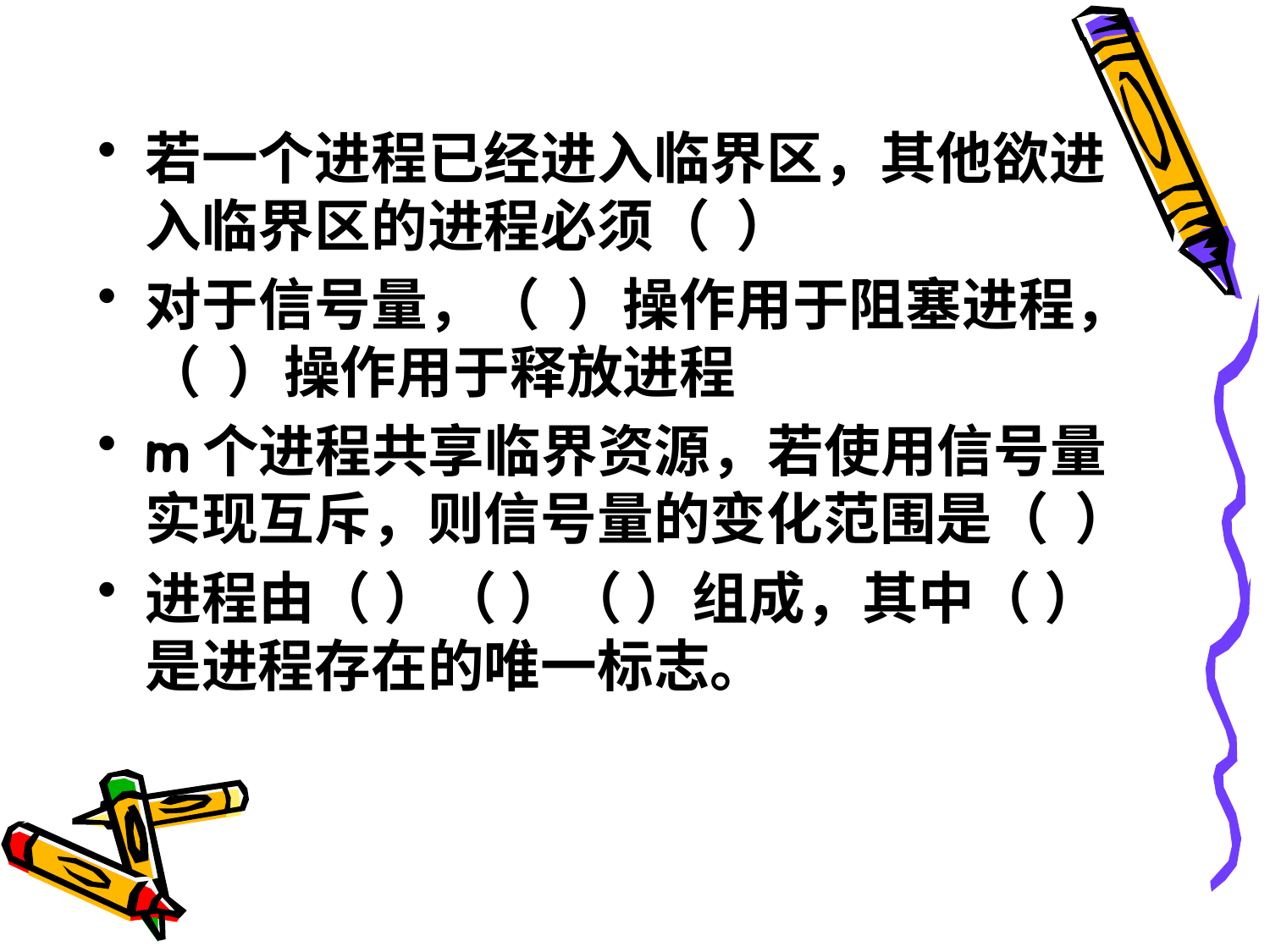

# 填空题
若一个进程已经进入临界区，其他欲进入临界区的进程必须（  ）
对于信号量，（  ）操作用于阻塞进程，（  ）操作用于释放进程
m个进程共享临界资源，若使用信号量实现互斥，则信号量的变化范围是（  ）
进程由（ ）（ ）（ ）组成，其中（ ）是进程存在的唯一标志。